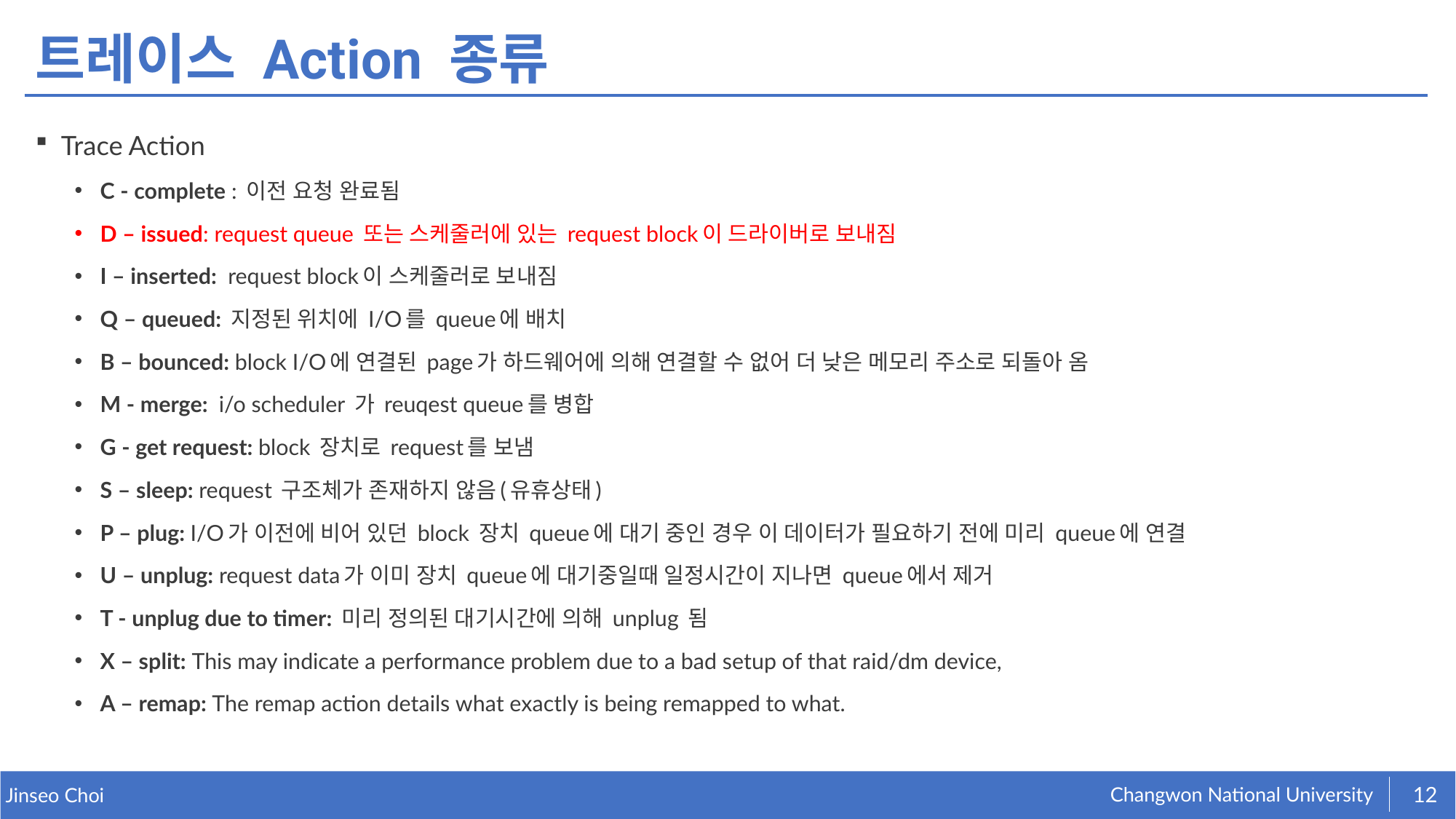

# 트레이스 Action 종류
Trace Action
C - complete : 이전 요청 완료됨
D – issued: request queue 또는 스케줄러에 있는 request block이 드라이버로 보내짐
I – inserted:  request block이 스케줄러로 보내짐
Q – queued: 지정된 위치에 I/O를 queue에 배치
B – bounced: block I/O에 연결된 page가 하드웨어에 의해 연결할 수 없어 더 낮은 메모리 주소로 되돌아 옴
M - merge:  i/o scheduler 가 reuqest queue를 병합
G - get request: block 장치로 request를 보냄
S – sleep: request 구조체가 존재하지 않음(유휴상태)
P – plug: I/O가 이전에 비어 있던 block 장치 queue에 대기 중인 경우 이 데이터가 필요하기 전에 미리 queue에 연결
U – unplug: request data가 이미 장치 queue에 대기중일때 일정시간이 지나면 queue에서 제거
T - unplug due to timer: 미리 정의된 대기시간에 의해 unplug 됨
X – split: This may indicate a performance problem due to a bad setup of that raid/dm device,
A – remap: The remap action details what exactly is being remapped to what.

12